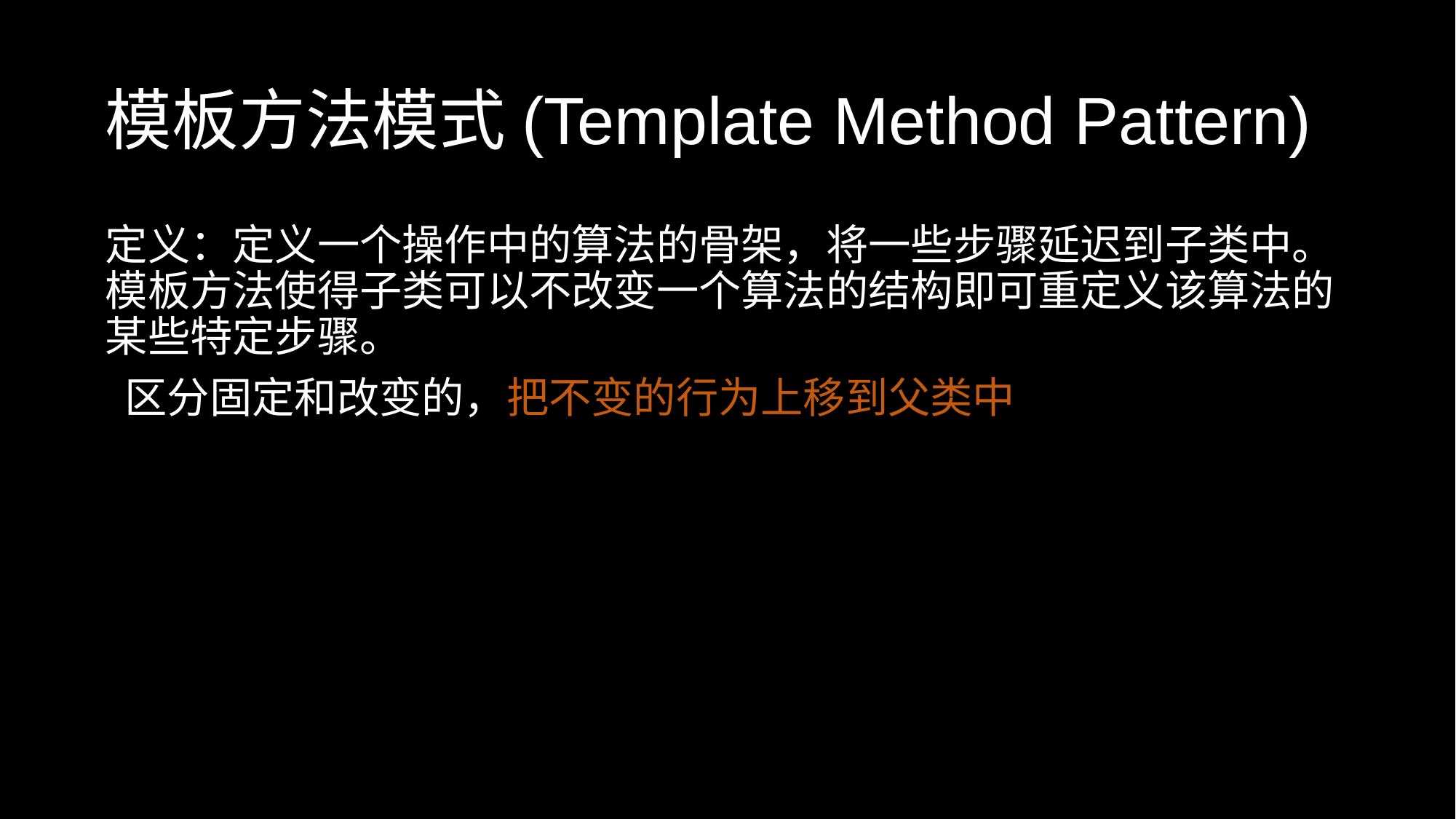

# 模板方法模式(Template Method Pattern)
定义：定义一个操作中的算法的骨架，将一些步骤延迟到子类中。模板方法使得子类可以不改变一个算法的结构即可重定义该算法的某些特定步骤。
 区分固定和改变的，把不变的行为上移到父类中